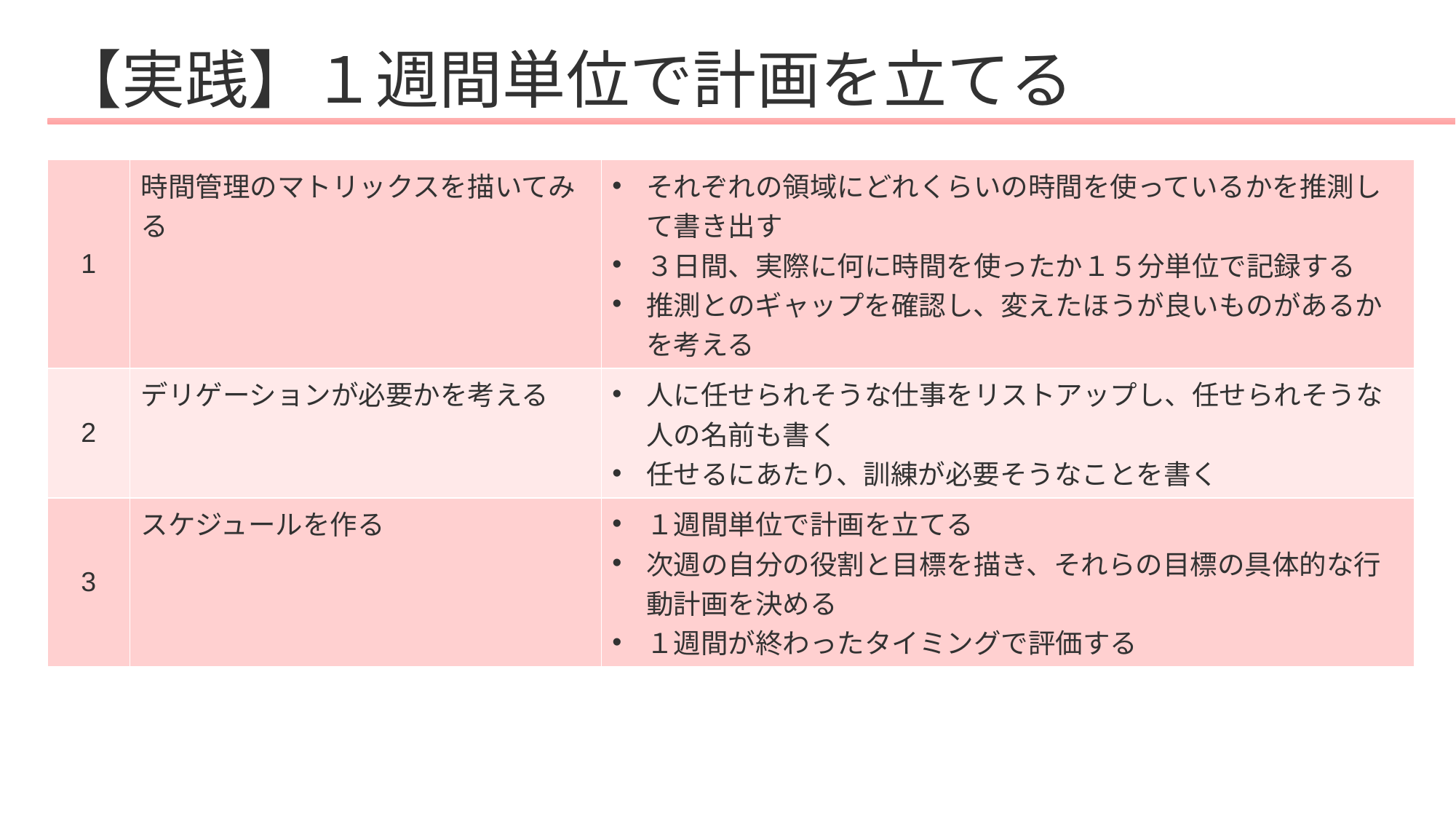

# 【実践】１週間単位で計画を立てる
| 1 | 時間管理のマトリックスを描いてみる | それぞれの領域にどれくらいの時間を使っているかを推測して書き出す ３日間、実際に何に時間を使ったか１５分単位で記録する 推測とのギャップを確認し、変えたほうが良いものがあるかを考える |
| --- | --- | --- |
| 2 | デリゲーションが必要かを考える | 人に任せられそうな仕事をリストアップし、任せられそうな人の名前も書く 任せるにあたり、訓練が必要そうなことを書く |
| 3 | スケジュールを作る | １週間単位で計画を立てる 次週の自分の役割と目標を描き、それらの目標の具体的な行動計画を決める １週間が終わったタイミングで評価する |
39